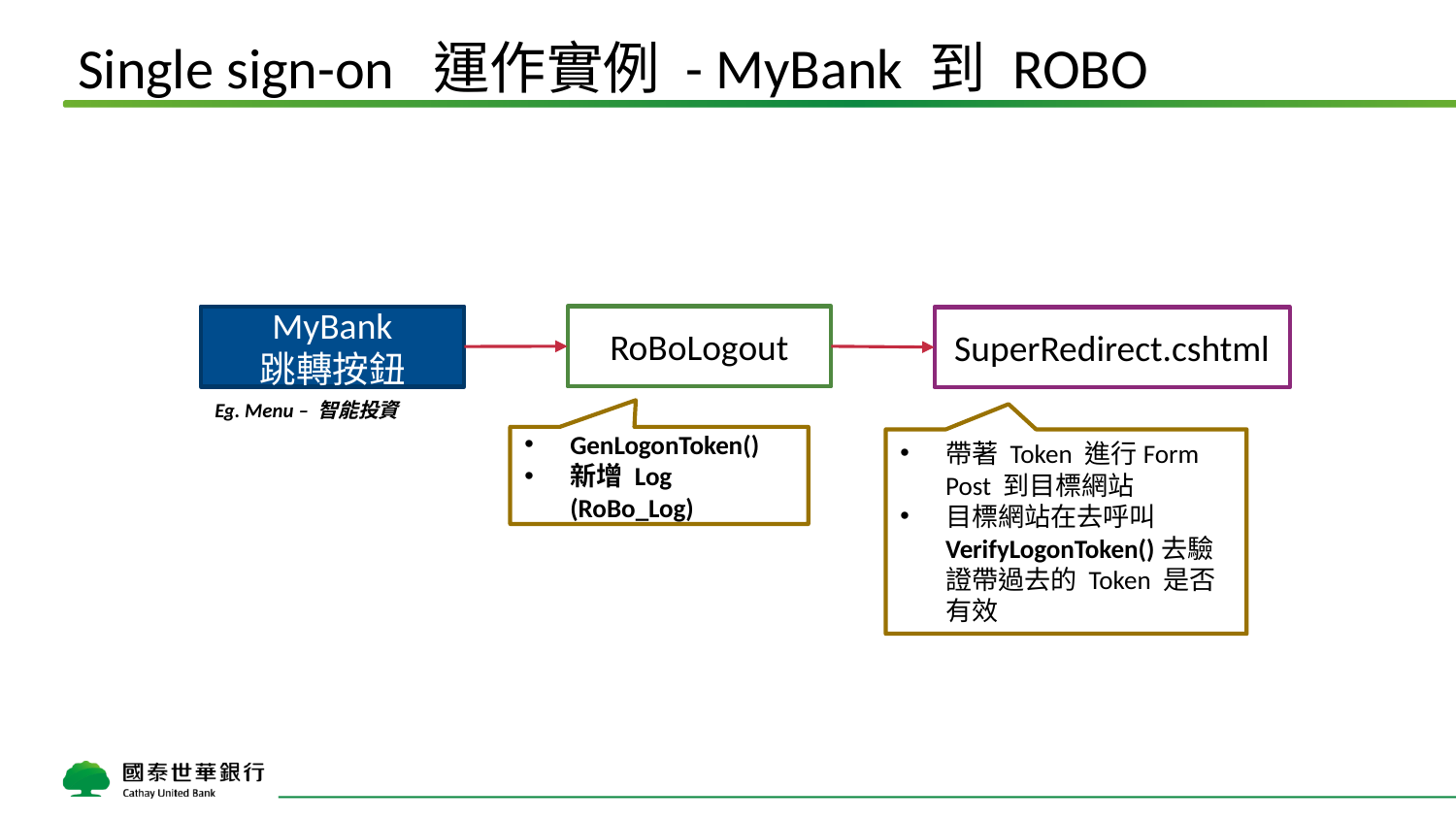

# Single sign-on  運作實例 - MyBank 到 ROBO
RoBoLogout
MyBank
跳轉按鈕
SuperRedirect.cshtml
Eg. Menu – 智能投資
GenLogonToken()
新增 Log (RoBo_Log)
帶著 Token 進行Form Post 到目標網站
目標網站在去呼叫VerifyLogonToken()去驗證帶過去的 Token 是否有效